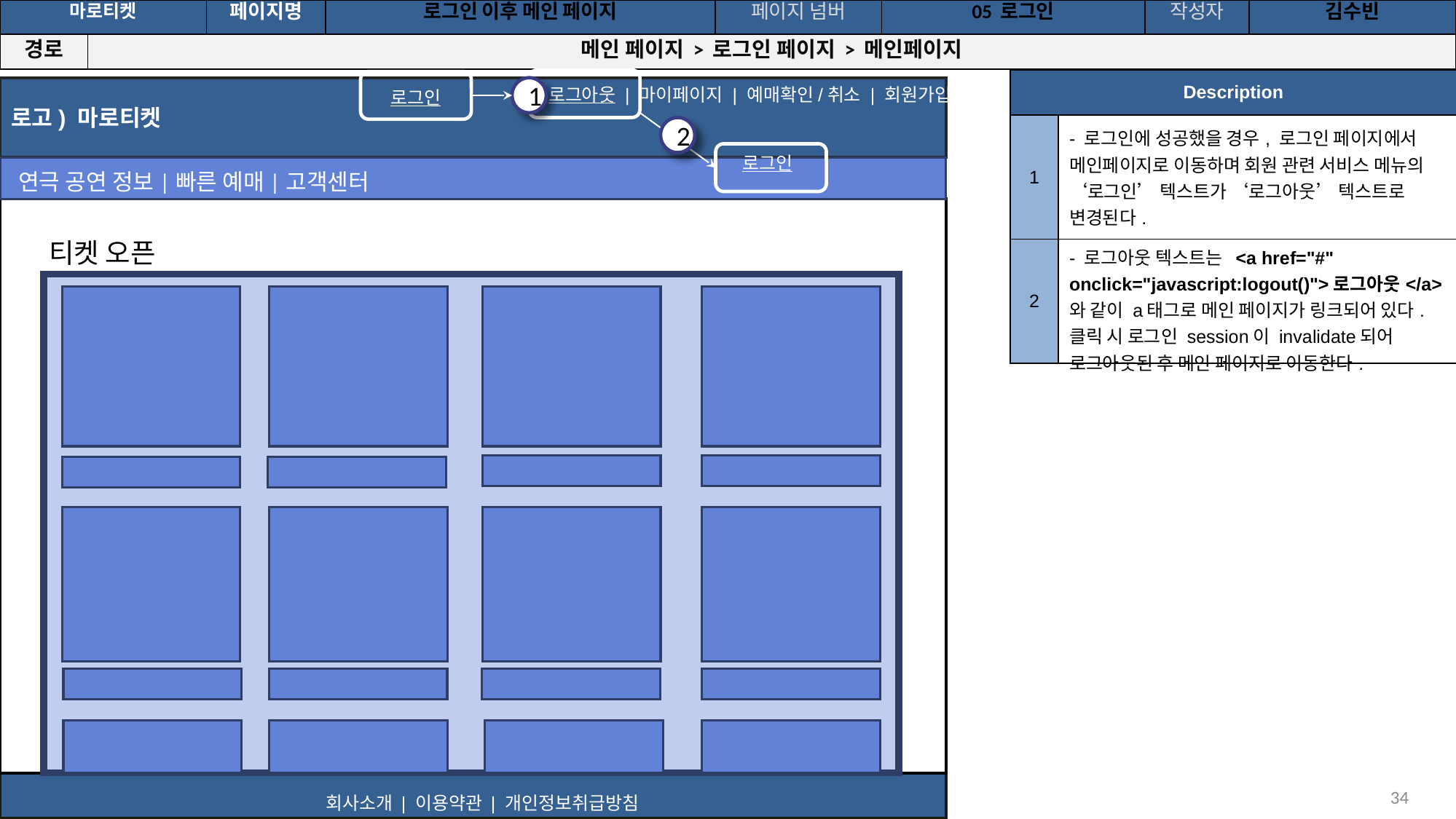

공간(오피스) 대여 시스템
| 마로티켓 |  | 페이지명 | 로그인 이후 메인 페이지 | 페이지 넘버 | 05 로그인 | 작성자 | 김수빈 |
| --- | --- | --- | --- | --- | --- | --- | --- |
| 경로 | 메인 페이지 > 로그인 페이지 > 메인페이지 |  |  |  |  |  |  |

| Description |  |
| --- | --- |
| 1 | - 로그인에 성공했을 경우, 로그인 페이지에서 메인페이지로 이동하며 회원 관련 서비스 메뉴의 ‘로그인’ 텍스트가 ‘로그아웃’ 텍스트로 변경된다. |
| 2 | - 로그아웃 텍스트는 <a href="#" onclick="javascript:logout()">로그아웃</a>와 같이 a태그로 메인 페이지가 링크되어 있다. 클릭 시 로그인 session이 invalidate되어 로그아웃된 후 메인 페이지로 이동한다. |

로고) 마로티켓
로그아웃 | 마이페이지 | 예매확인/취소 | 회원가입
1
로그인
2

로그인

연극 공연 정보|빠른 예매|고객센터

티켓 오픈

회사소개 | 이용약관 | 개인정보취급방침
34